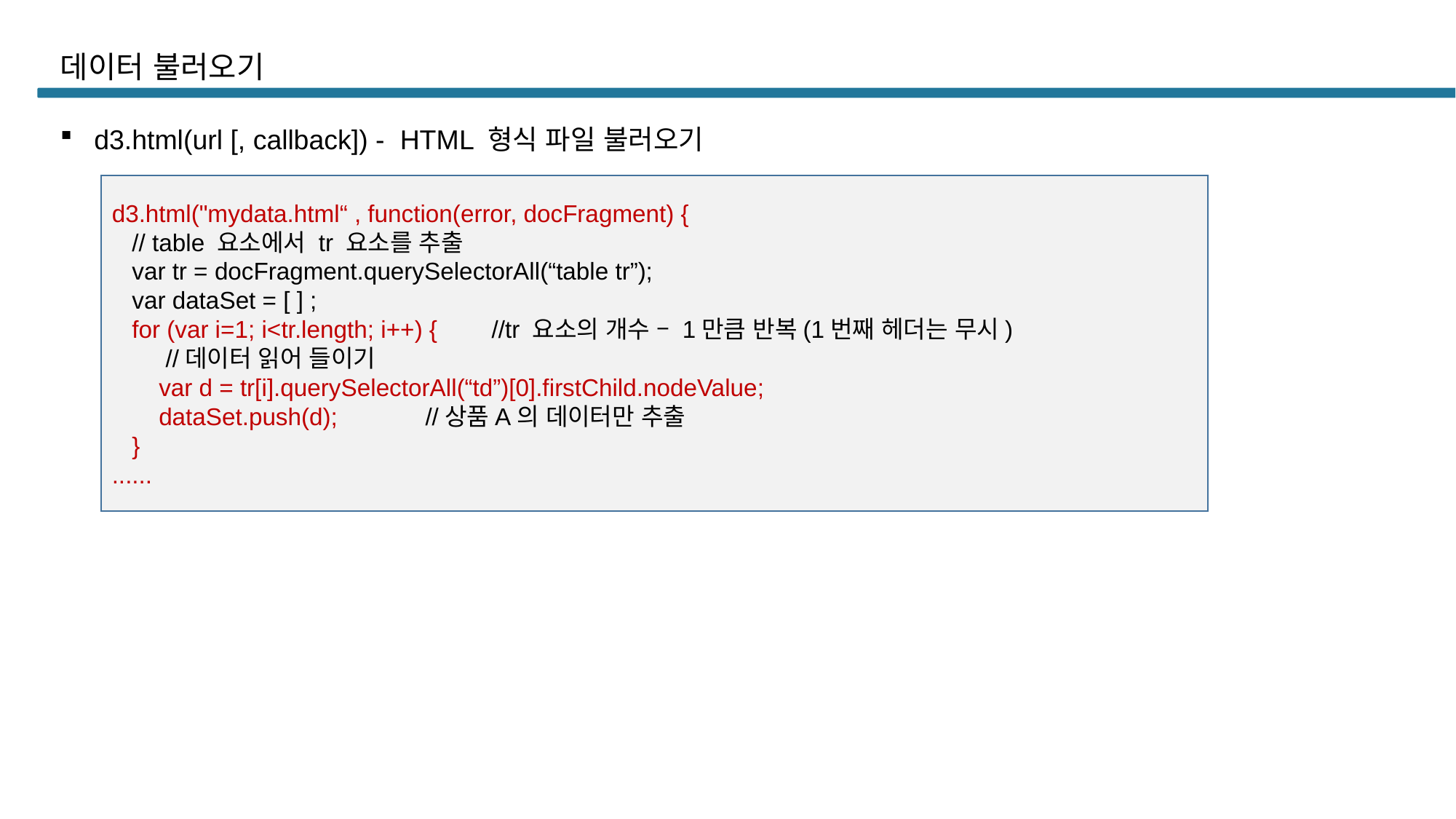

# 데이터 불러오기
d3.html(url [, callback]) -  HTML 형식 파일 불러오기
d3.html("mydata.html“ , function(error, docFragment) {
   // table 요소에서 tr 요소를 추출
   var tr = docFragment.querySelectorAll(“table tr”);
   var dataSet = [ ] ;
   for (var i=1; i<tr.length; i++) {        //tr 요소의 개수 – 1만큼 반복(1번째 헤더는 무시)
        //데이터 읽어 들이기
       var d = tr[i].querySelectorAll(“td”)[0].firstChild.nodeValue;
       dataSet.push(d);             //상품A의 데이터만 추출
   }
......